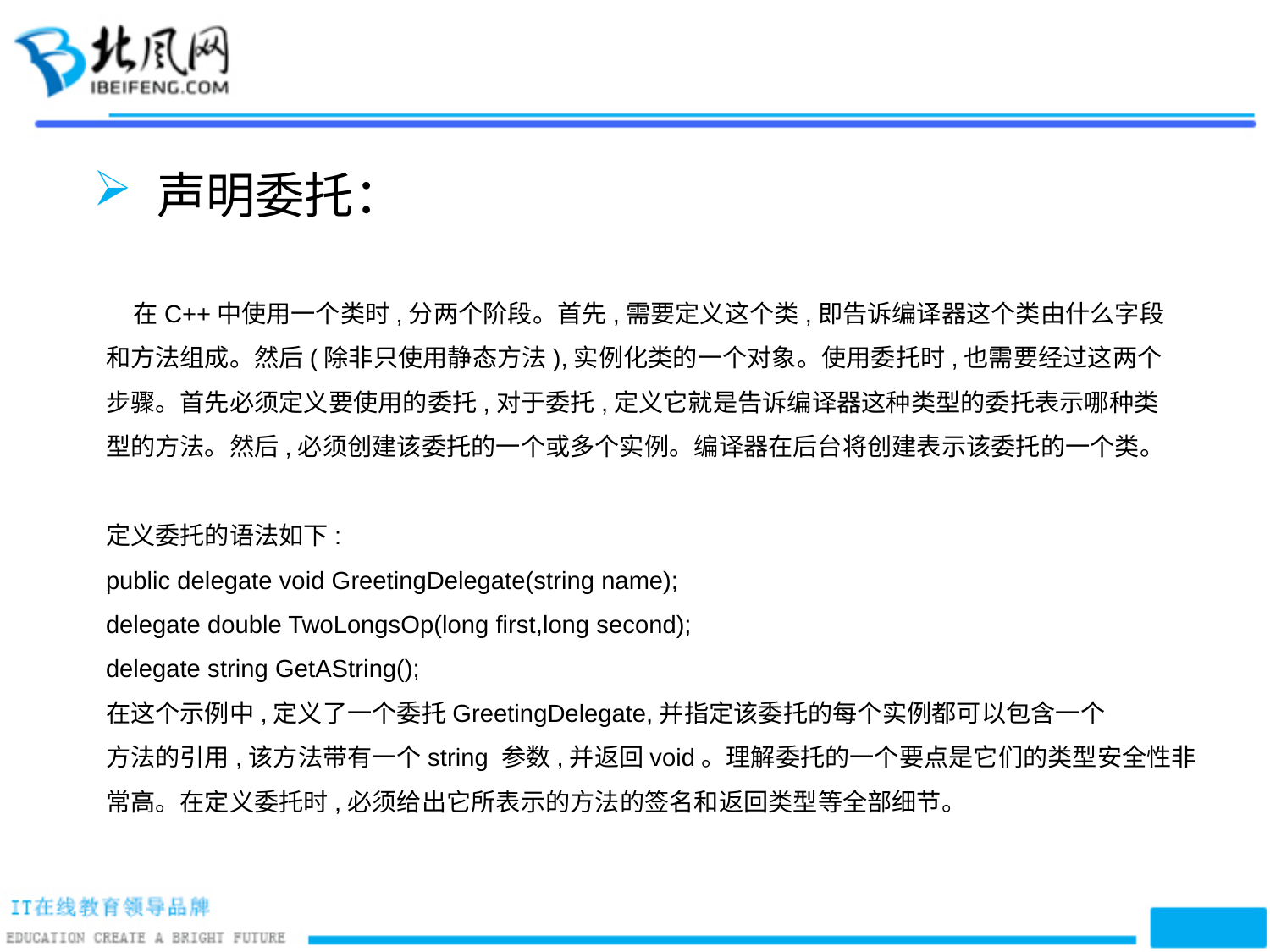

声明委托：
    在C++中使用一个类时,分两个阶段。首先,需要定义这个类,即告诉编译器这个类由什么字段
和方法组成。然后(除非只使用静态方法),实例化类的一个对象。使用委托时,也需要经过这两个
步骤。首先必须定义要使用的委托,对于委托,定义它就是告诉编译器这种类型的委托表示哪种类
型的方法。然后,必须创建该委托的一个或多个实例。编译器在后台将创建表示该委托的一个类。

定义委托的语法如下:
public delegate void GreetingDelegate(string name);
delegate double TwoLongsOp(long first,long second);
delegate string GetAString();
在这个示例中,定义了一个委托GreetingDelegate,并指定该委托的每个实例都可以包含一个
方法的引用,该方法带有一个string 参数,并返回void。理解委托的一个要点是它们的类型安全性非
常高。在定义委托时,必须给出它所表示的方法的签名和返回类型等全部细节。